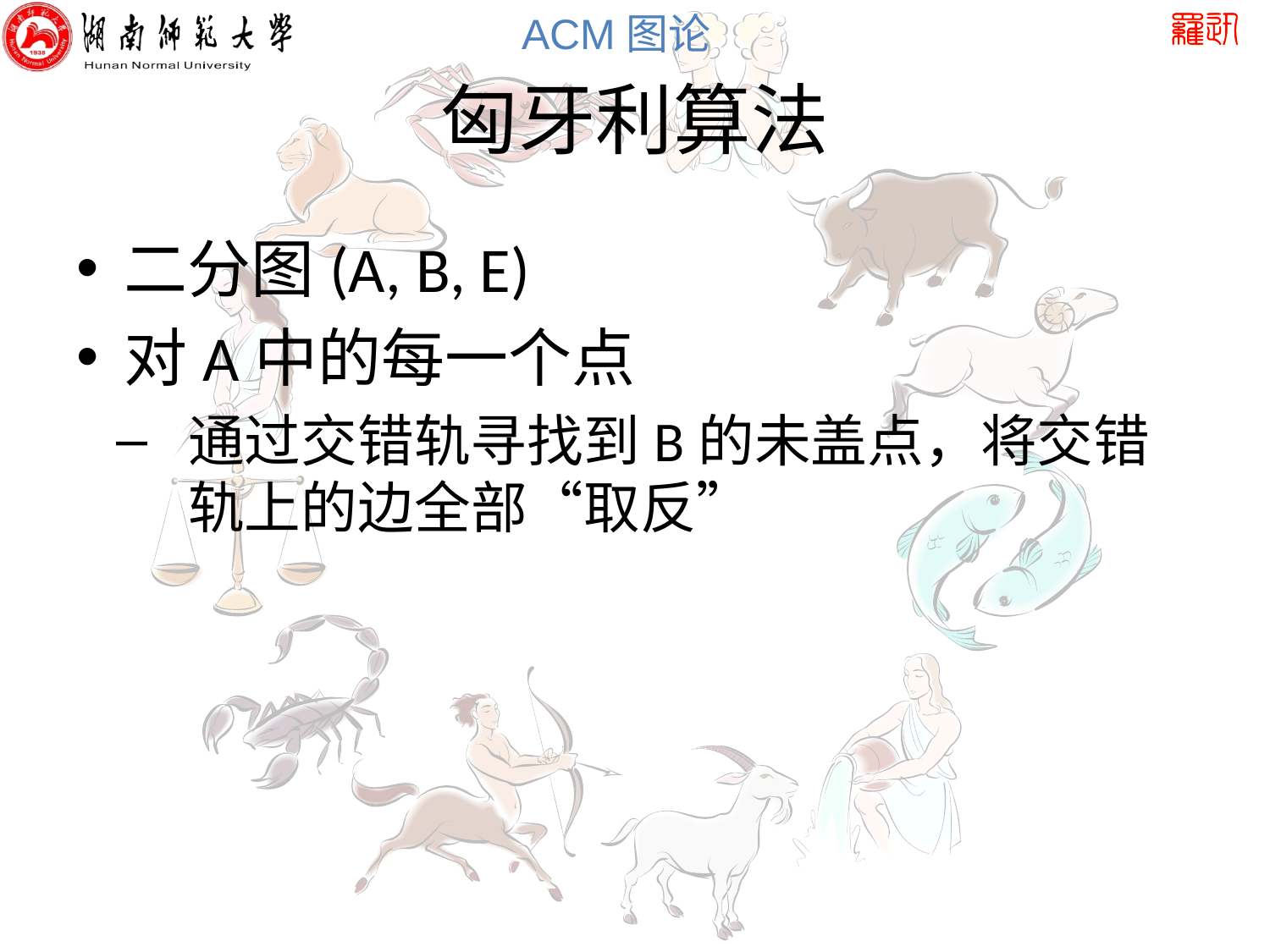

# 匈牙利算法
二分图(A, B, E)
对A中的每一个点
通过交错轨寻找到B的未盖点，将交错轨上的边全部“取反”